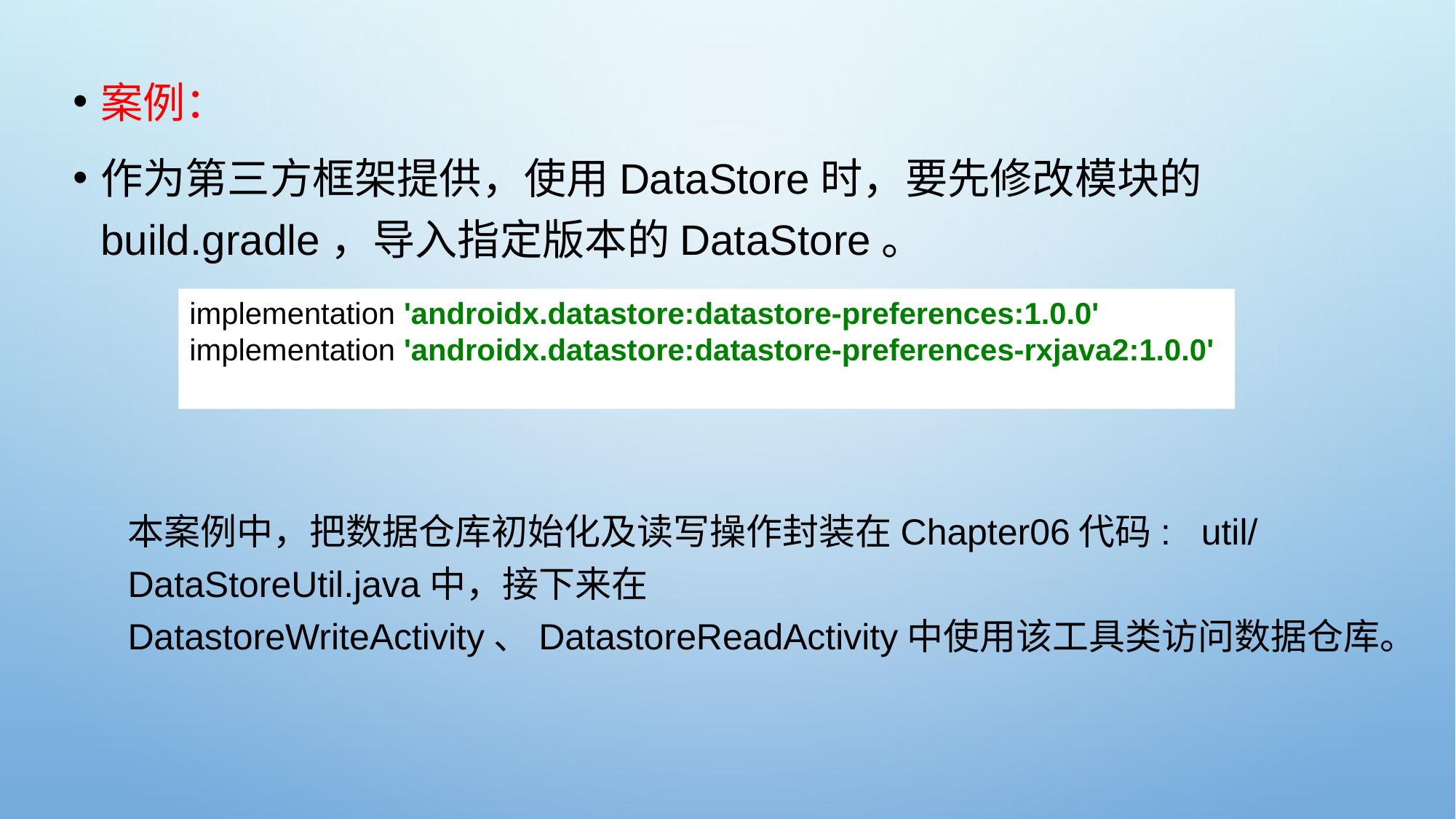

案例：
作为第三方框架提供，使用DataStore时，要先修改模块的build.gradle，导入指定版本的DataStore。

本案例中，把数据仓库初始化及读写操作封装在Chapter06代码:   util/ DataStoreUtil.java中，接下来在DatastoreWriteActivity、DatastoreReadActivity中使用该工具类访问数据仓库。

implementation 'androidx.datastore:datastore-preferences:1.0.0'
implementation 'androidx.datastore:datastore-preferences-rxjava2:1.0.0'